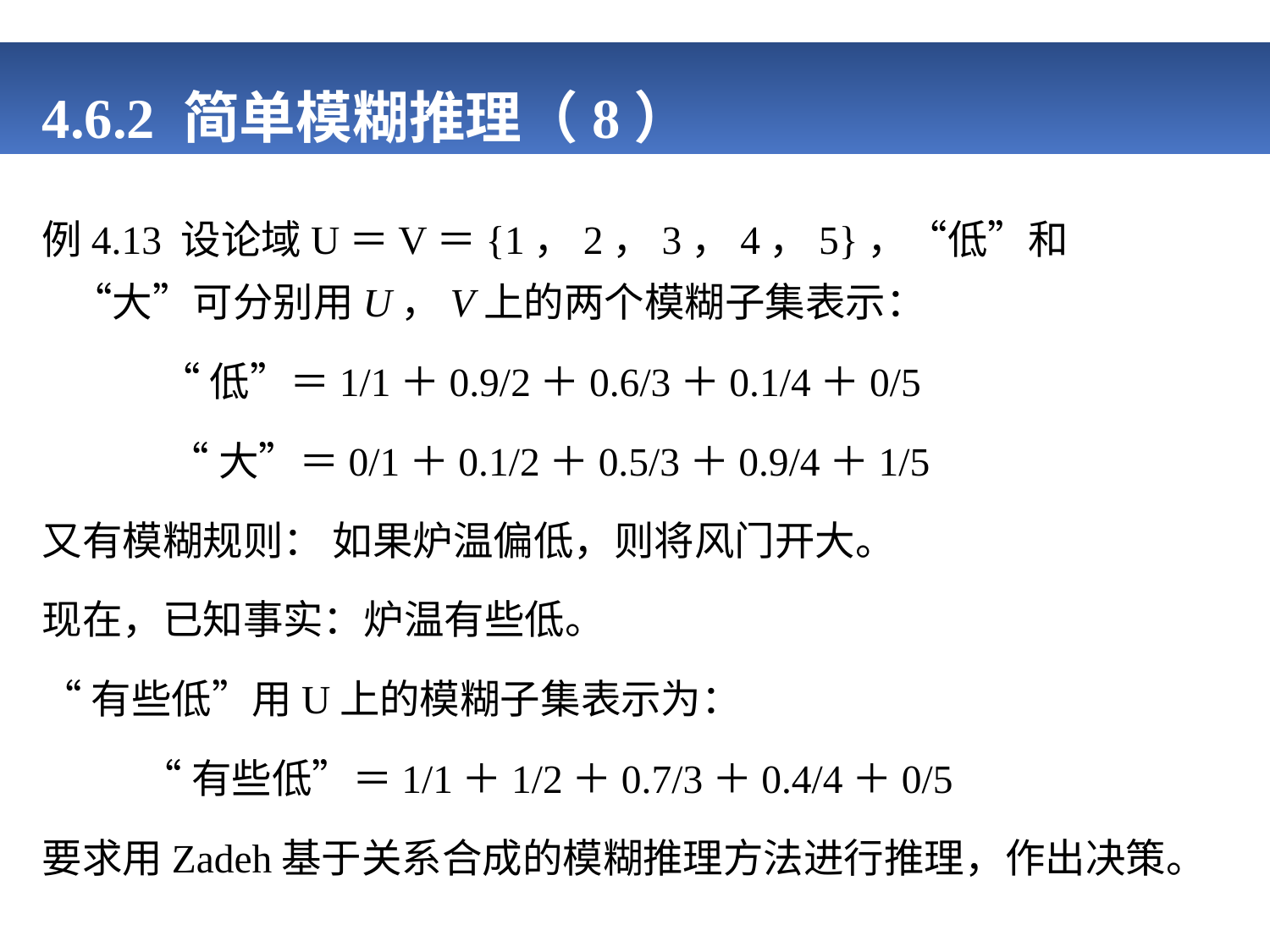

# 4.6.2 简单模糊推理（8）
例4.13 设论域U＝V＝{1，2，3，4，5}，“低”和“大”可分别用U，V上的两个模糊子集表示：
             “低”＝1/1＋0.9/2＋0.6/3＋0.1/4＋0/5
              “大”＝0/1＋0.1/2＋0.5/3＋0.9/4＋1/5
又有模糊规则： 如果炉温偏低，则将风门开大。
现在，已知事实：炉温有些低。
“有些低”用U上的模糊子集表示为：
           “有些低”＝1/1＋1/2＋0.7/3＋0.4/4＋0/5
要求用Zadeh基于关系合成的模糊推理方法进行推理，作出决策。